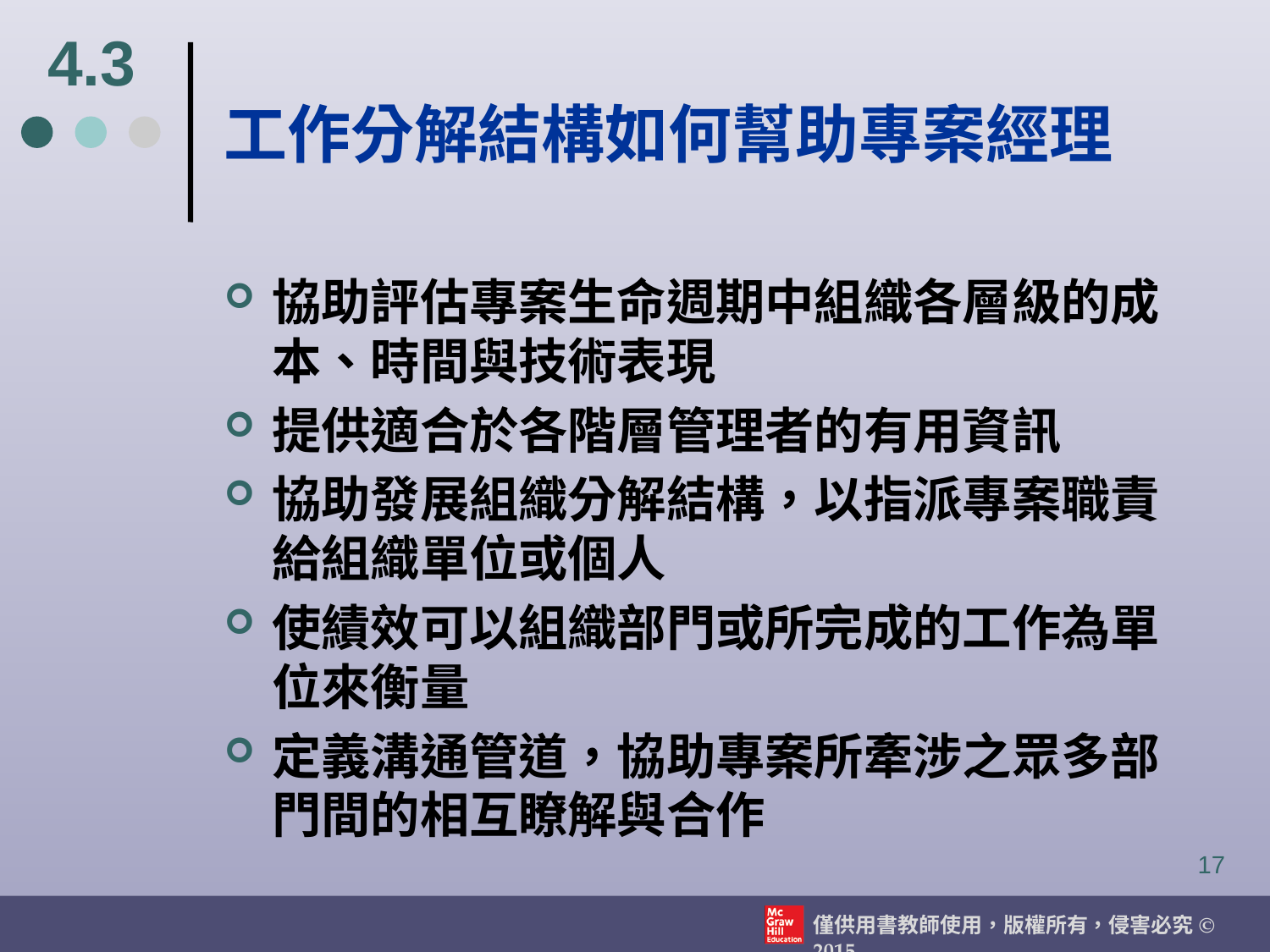

4.3
# 工作分解結構如何幫助專案經理
協助評估專案生命週期中組織各層級的成本、時間與技術表現
提供適合於各階層管理者的有用資訊
協助發展組織分解結構，以指派專案職責給組織單位或個人
使績效可以組織部門或所完成的工作為單位來衡量
定義溝通管道，協助專案所牽涉之眾多部門間的相互瞭解與合作
17